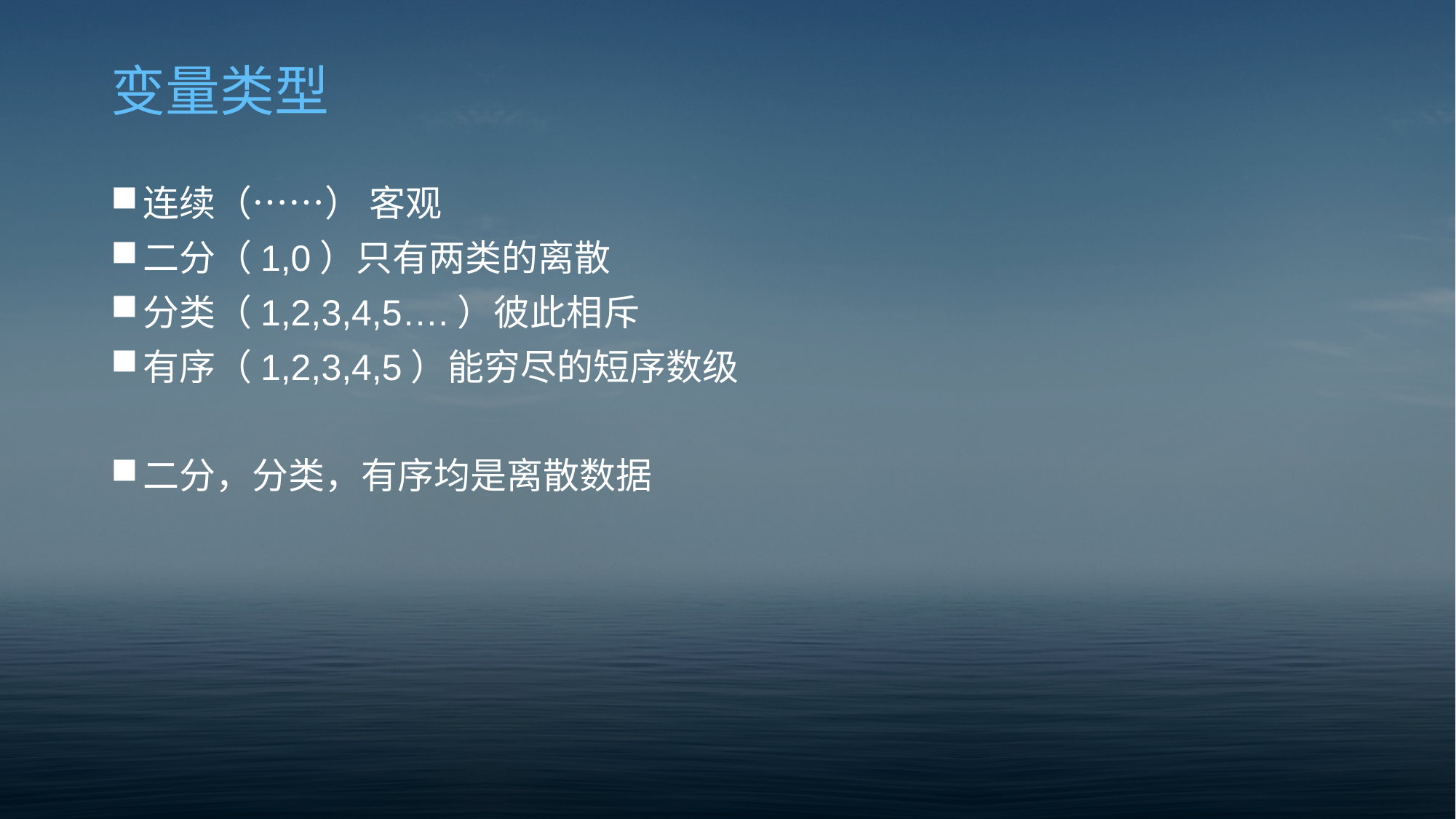

# 变量类型
连续（……） 客观
二分（1,0）只有两类的离散
分类（1,2,3,4,5….）彼此相斥
有序（1,2,3,4,5）能穷尽的短序数级

二分，分类，有序均是离散数据